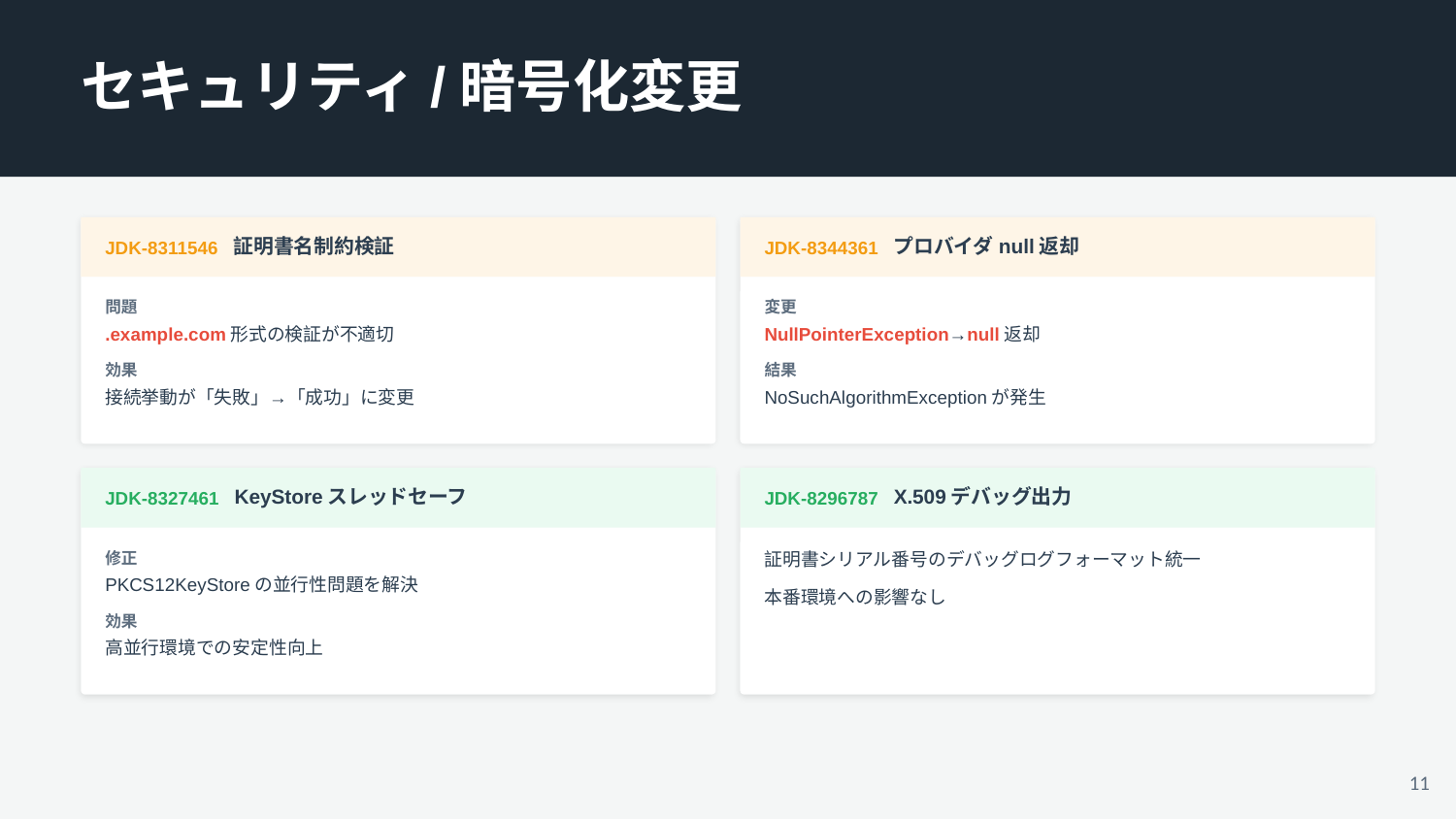

セキュリティ/暗号化変更

証明書名制約検証
プロバイダnull返却
JDK-8311546
JDK-8344361
問題
変更
.example.com形式の検証が不適切
NullPointerException→null返却
効果
結果
接続挙動が「失敗」→「成功」に変更
NoSuchAlgorithmExceptionが発生

KeyStoreスレッドセーフ
X.509デバッグ出力
JDK-8327461
JDK-8296787
修正
証明書シリアル番号のデバッグログフォーマット統一
PKCS12KeyStoreの並行性問題を解決
本番環境への影響なし
効果
高並行環境での安定性向上
11